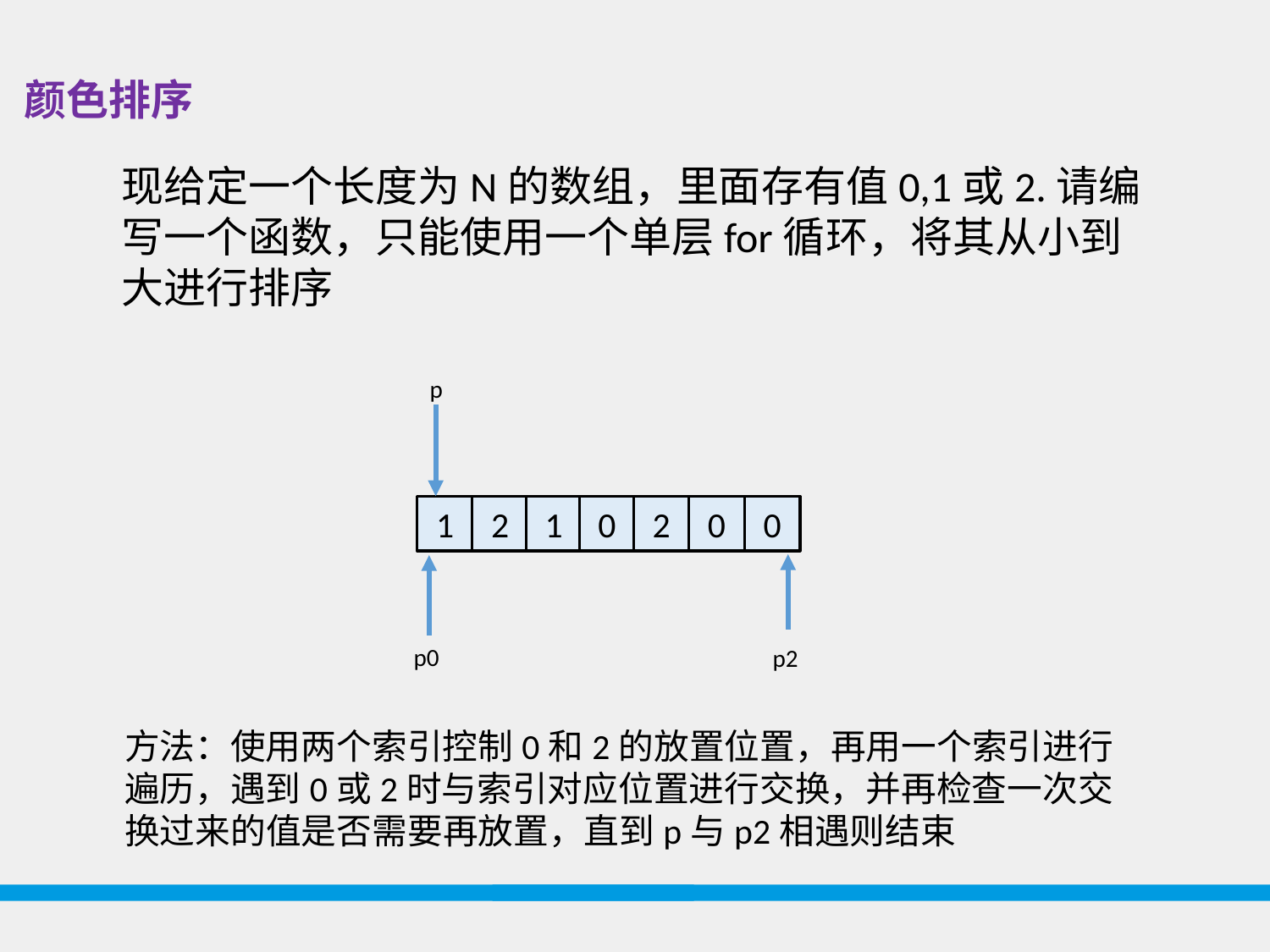

颜色排序
现给定一个长度为N的数组，里面存有值0,1或2.请编写一个函数，只能使用一个单层for循环，将其从小到大进行排序
p
1
2
1
0
2
0
0
p0
p2
方法：使用两个索引控制0和2的放置位置，再用一个索引进行遍历，遇到0或2时与索引对应位置进行交换，并再检查一次交换过来的值是否需要再放置，直到p与p2相遇则结束